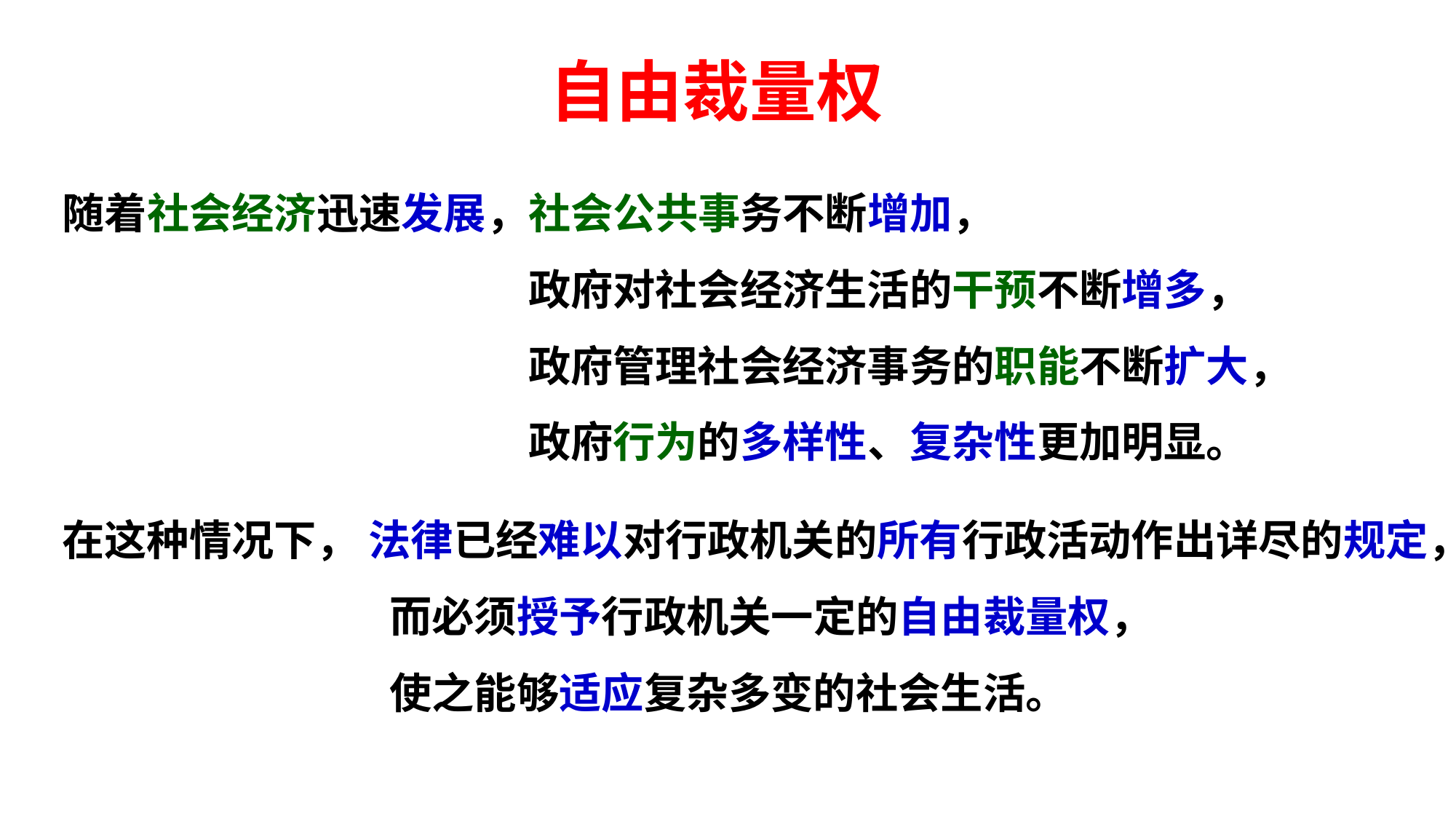

# 自由裁量权
随着社会经济迅速发展，社会公共事务不断增加，
				  政府对社会经济生活的干预不断增多，
				  政府管理社会经济事务的职能不断扩大，
				  政府行为的多样性、复杂性更加明显。

在这种情况下， 法律已经难以对行政机关的所有行政活动作出详尽的规定，
			而必须授予行政机关一定的自由裁量权，
			使之能够适应复杂多变的社会生活。